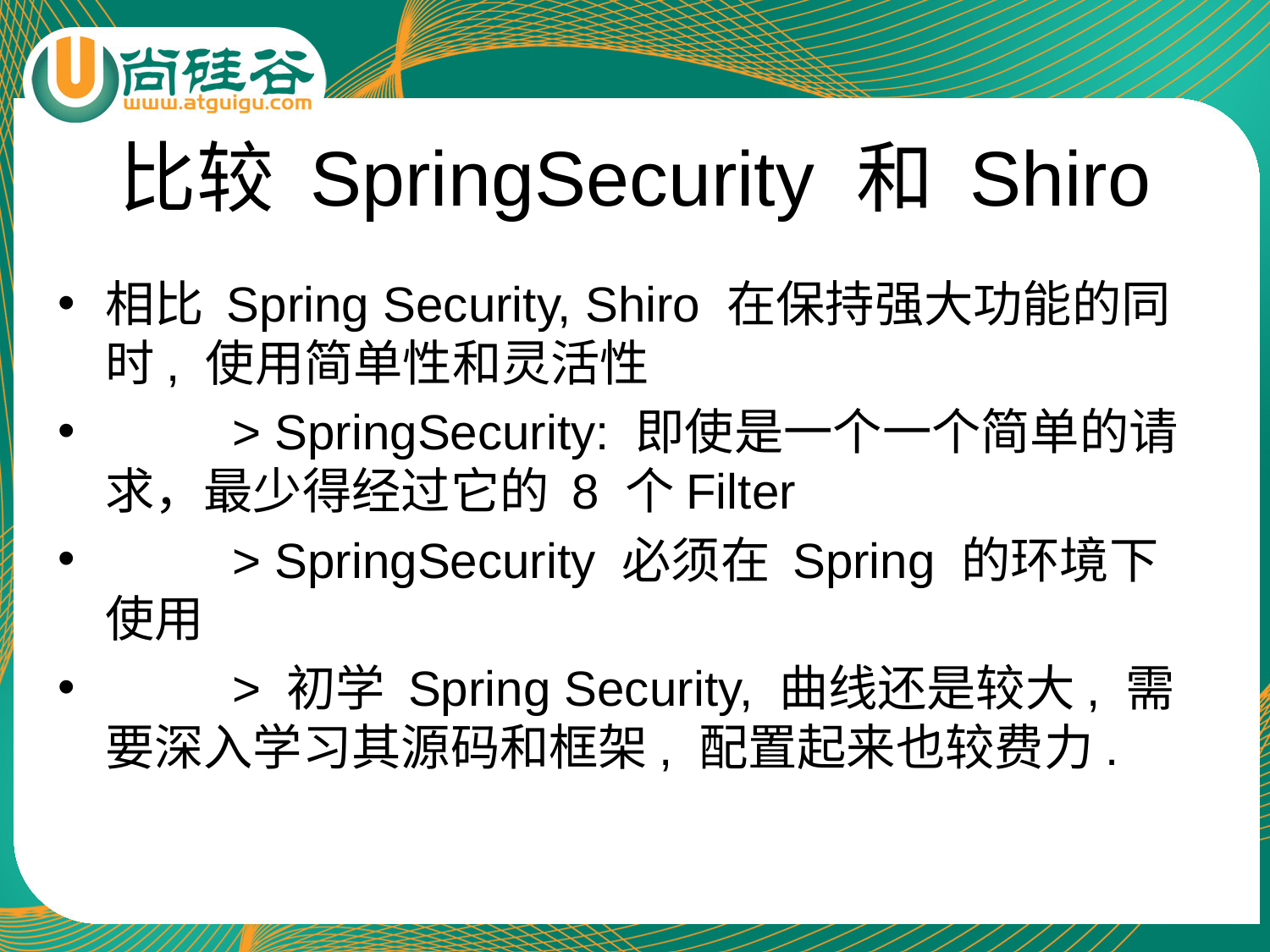

# 比较 SpringSecurity 和 Shiro
相比 Spring Security, Shiro 在保持强大功能的同时, 使用简单性和灵活性
	> SpringSecurity: 即使是一个一个简单的请求，最少得经过它的 8 个Filter
	> SpringSecurity 必须在 Spring 的环境下使用
	> 初学 Spring Security, 曲线还是较大, 需要深入学习其源码和框架, 配置起来也较费力.